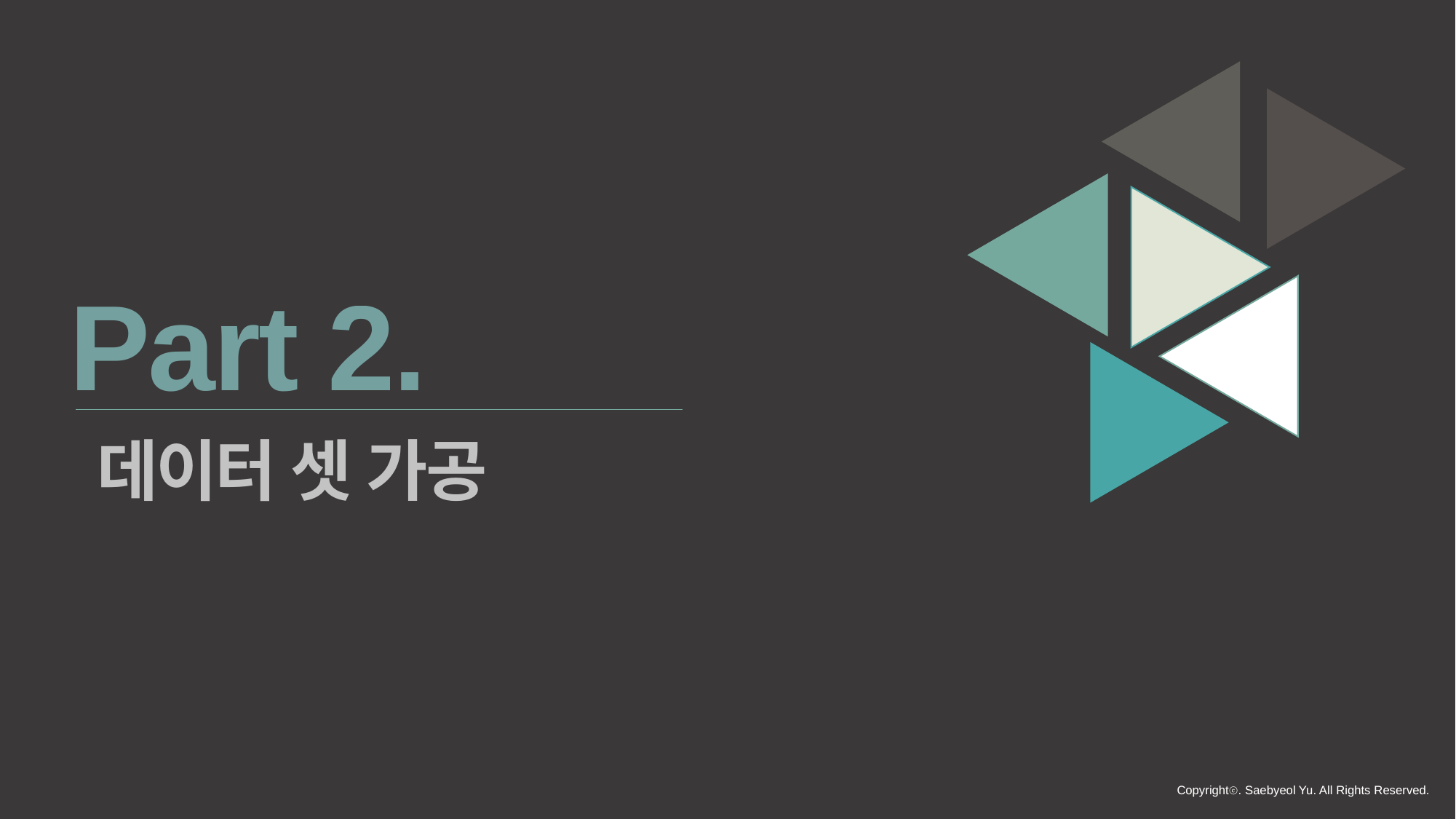

Part 2.
데이터 셋 가공
Copyrightⓒ. Saebyeol Yu. All Rights Reserved.